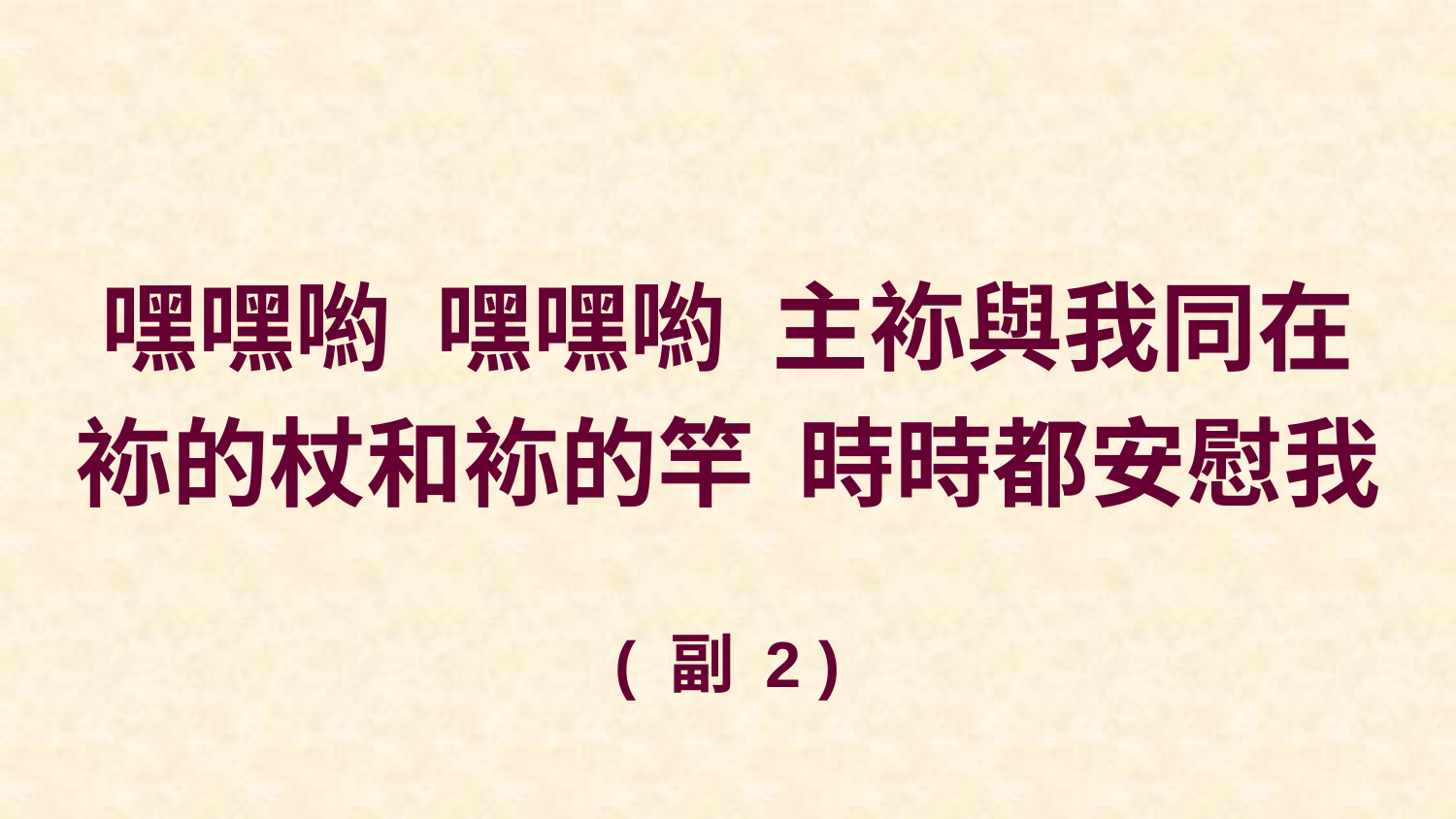

嘿嘿喲  嘿嘿喲  主袮與我同在
袮的杖和袮的竿  時時都安慰我
( 副 2 )